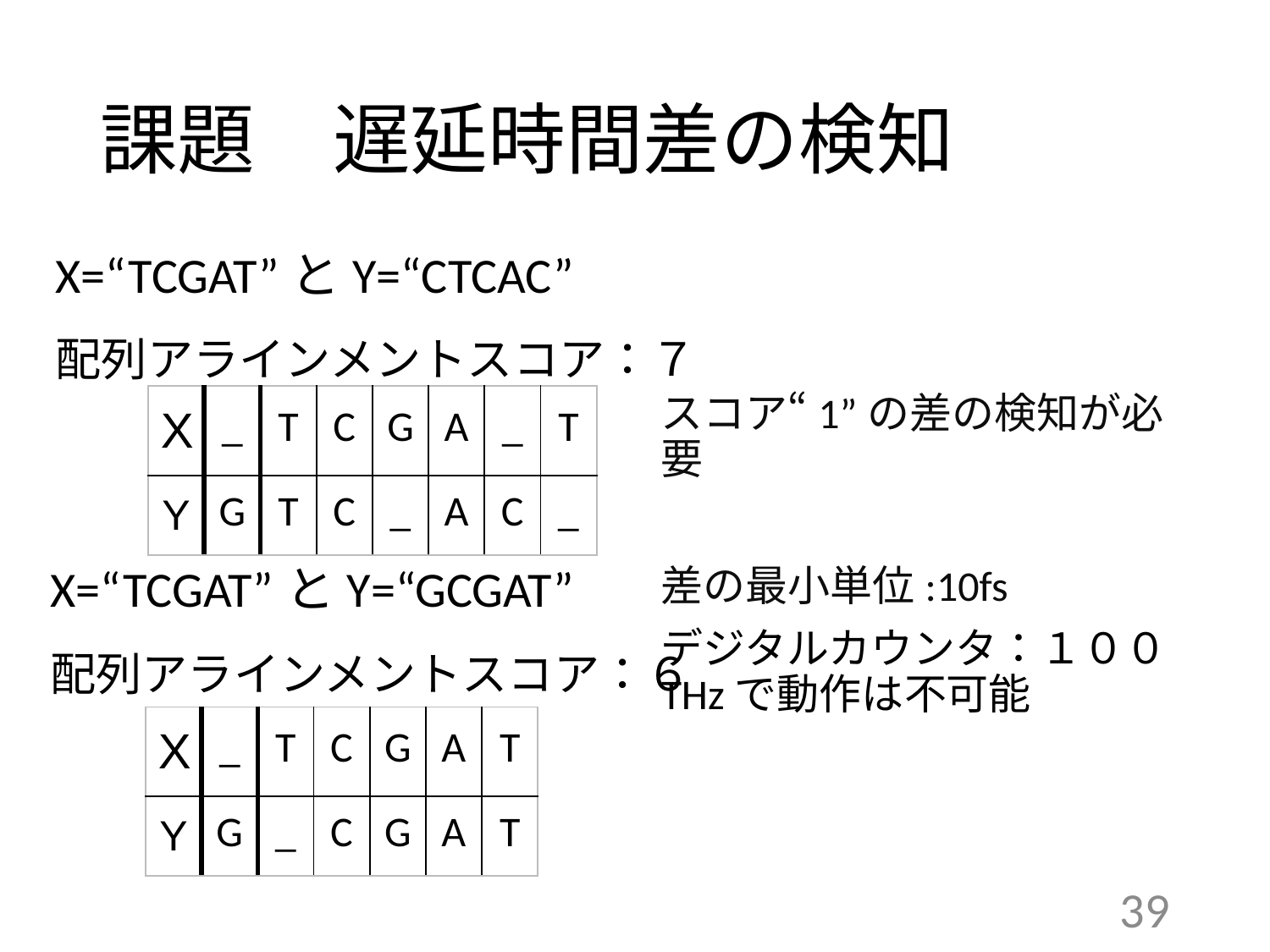

# 課題　遅延時間差の検知
X=“TCGAT”とY=“CTCAC”
配列アラインメントスコア：７
スコア“1”の差の検知が必要

差の最小単位:10fs
デジタルカウンタ：１００THzで動作は不可能
| X | \_ | T | C | G | A | \_ | T |
| --- | --- | --- | --- | --- | --- | --- | --- |
| Y | G | T | C | \_ | A | C | \_ |
X=“TCGAT”とY=“GCGAT”
配列アラインメントスコア：６
| X | \_ | T | C | G | A | T |
| --- | --- | --- | --- | --- | --- | --- |
| Y | G | \_ | C | G | A | T |
39